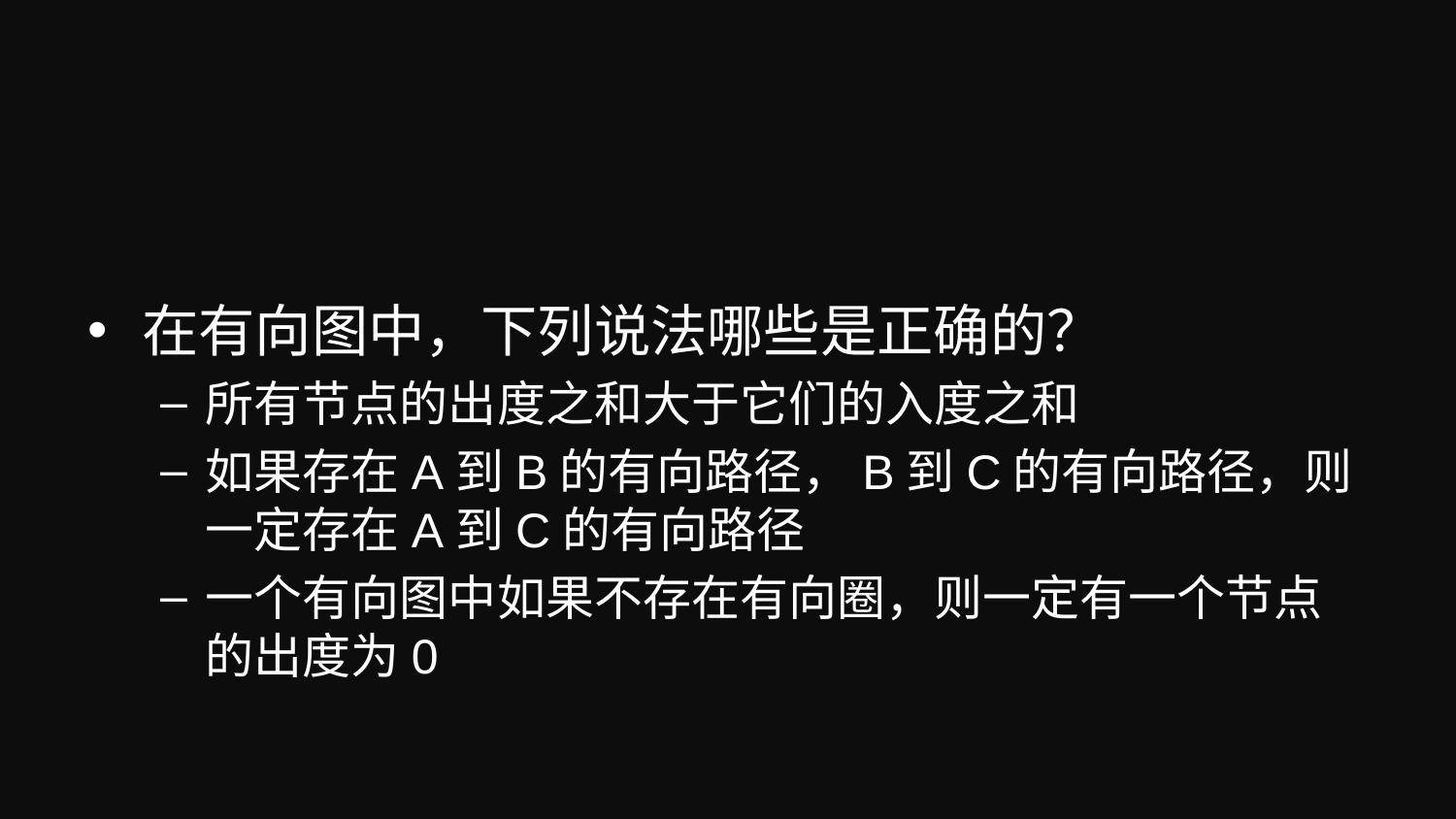

#
在有向图中，下列说法哪些是正确的？
所有节点的出度之和大于它们的入度之和
如果存在A到B的有向路径，B到C的有向路径，则一定存在A到C的有向路径
一个有向图中如果不存在有向圈，则一定有一个节点的出度为0